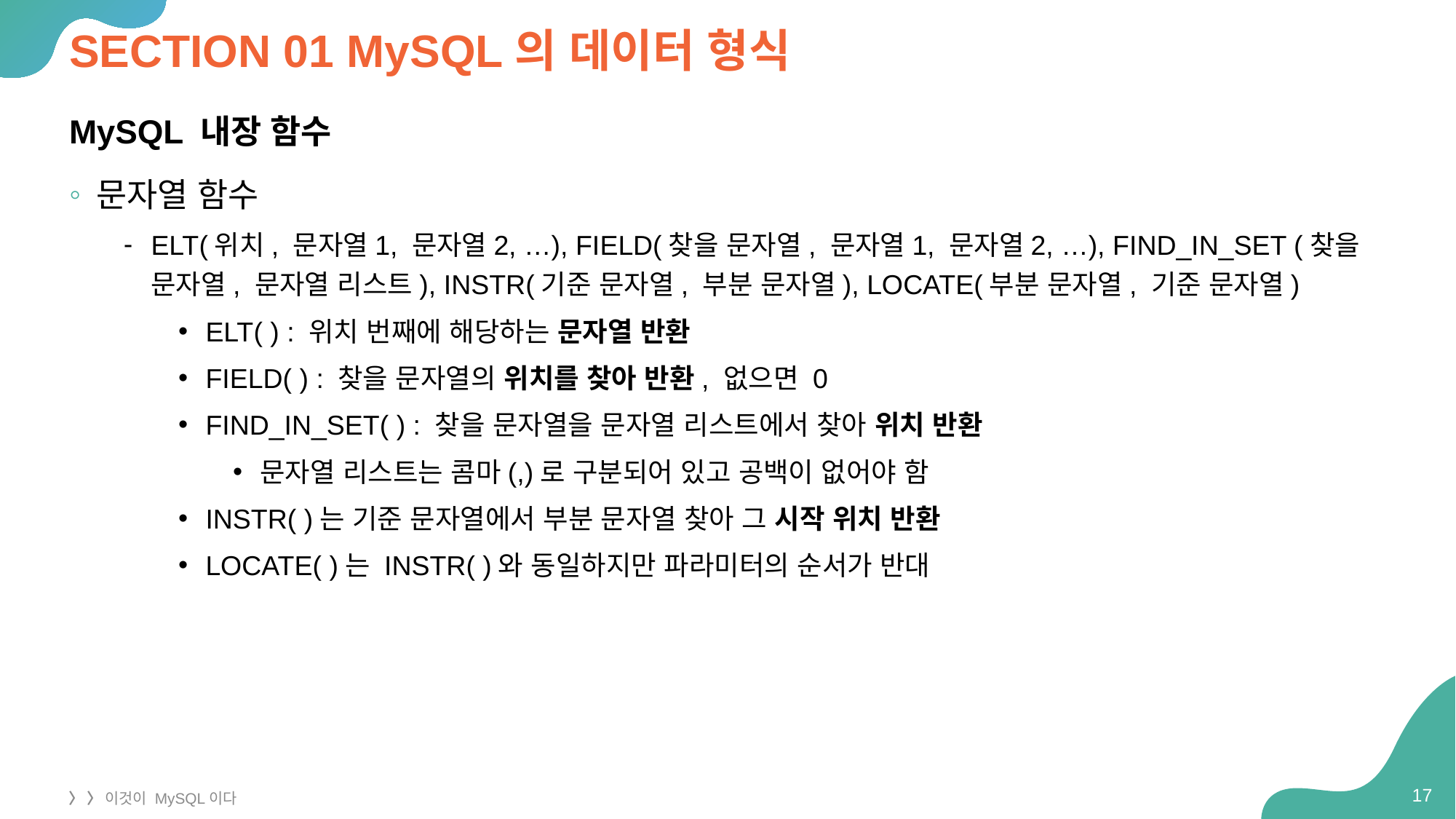

# SECTION 01 MySQL의 데이터 형식
MySQL 내장 함수
문자열 함수
ELT(위치, 문자열1, 문자열2, …), FIELD(찾을 문자열, 문자열1, 문자열2, …), FIND_IN_SET (찾을 문자열, 문자열 리스트), INSTR(기준 문자열, 부분 문자열), LOCATE(부분 문자열, 기준 문자열)
ELT( ) : 위치 번째에 해당하는 문자열 반환
FIELD( ) : 찾을 문자열의 위치를 찾아 반환, 없으면 0
FIND_IN_SET( ) : 찾을 문자열을 문자열 리스트에서 찾아 위치 반환
문자열 리스트는 콤마(,)로 구분되어 있고 공백이 없어야 함
INSTR( )는 기준 문자열에서 부분 문자열 찾아 그 시작 위치 반환
LOCATE( )는 INSTR( )와 동일하지만 파라미터의 순서가 반대
17
〉 〉 이것이 MySQL이다